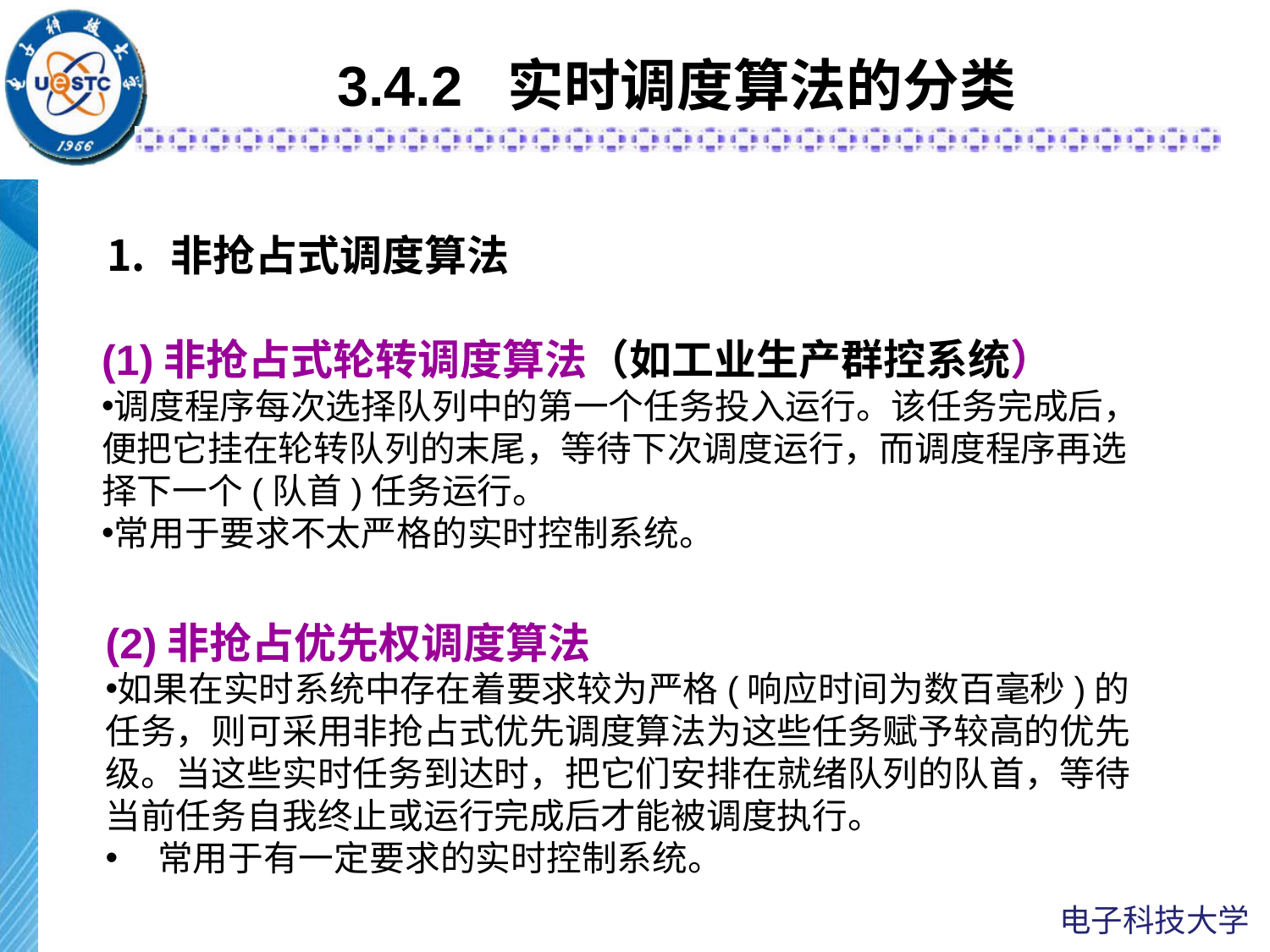

# 3.4.2  实时调度算法的分类
非抢占式调度算法
(1)非抢占式轮转调度算法（如工业生产群控系统）
调度程序每次选择队列中的第一个任务投入运行。该任务完成后，便把它挂在轮转队列的末尾，等待下次调度运行，而调度程序再选择下一个(队首)任务运行。
常用于要求不太严格的实时控制系统。
(2)非抢占优先权调度算法
如果在实时系统中存在着要求较为严格(响应时间为数百毫秒)的任务，则可采用非抢占式优先调度算法为这些任务赋予较高的优先级。当这些实时任务到达时，把它们安排在就绪队列的队首，等待当前任务自我终止或运行完成后才能被调度执行。
    常用于有一定要求的实时控制系统。